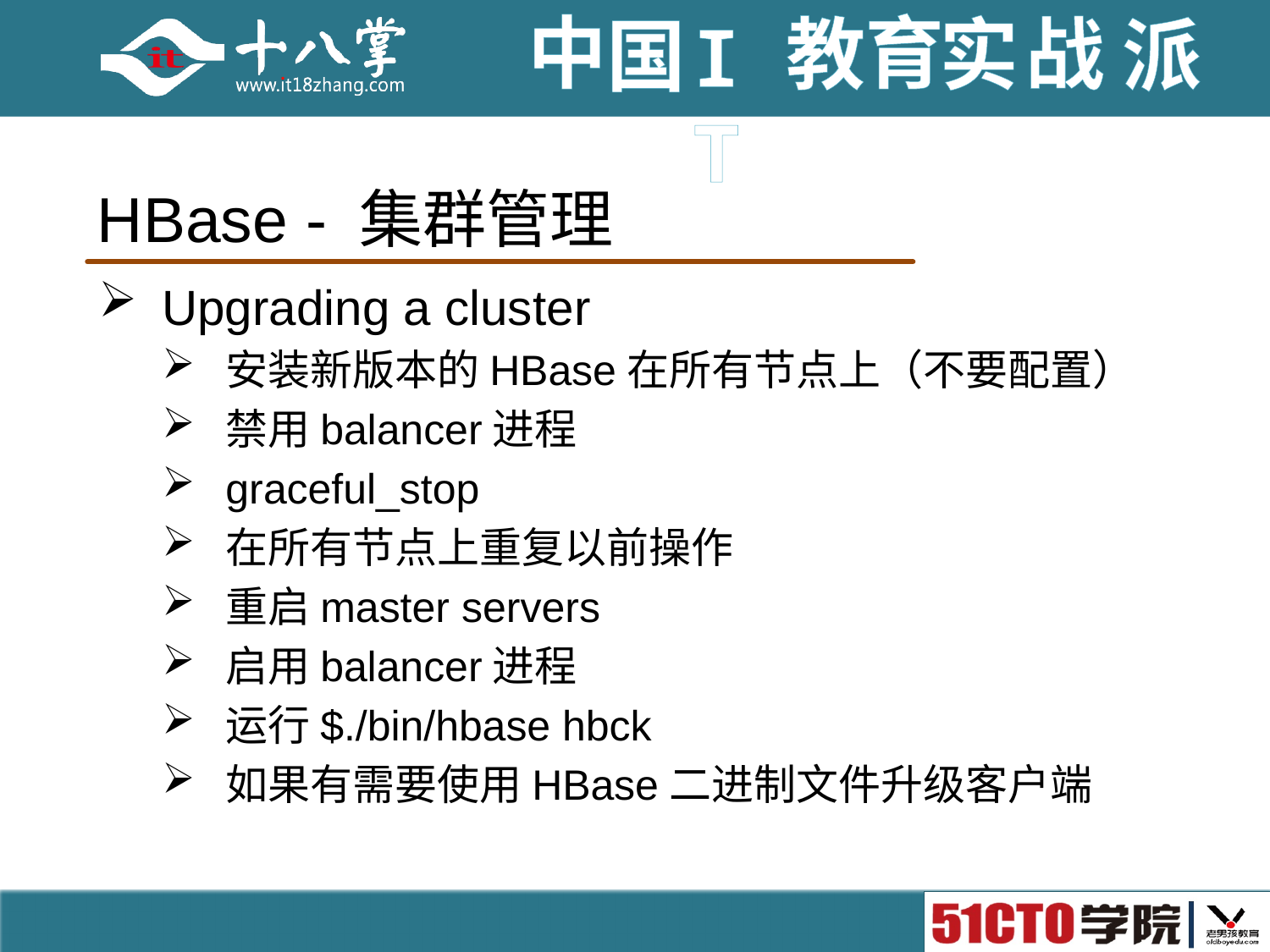

# HBase - 集群管理
Upgrading a cluster
安装新版本的HBase在所有节点上（不要配置）
禁用balancer进程
graceful_stop
在所有节点上重复以前操作
重启master servers
启用balancer进程
运行$./bin/hbase hbck
如果有需要使用HBase二进制文件升级客户端